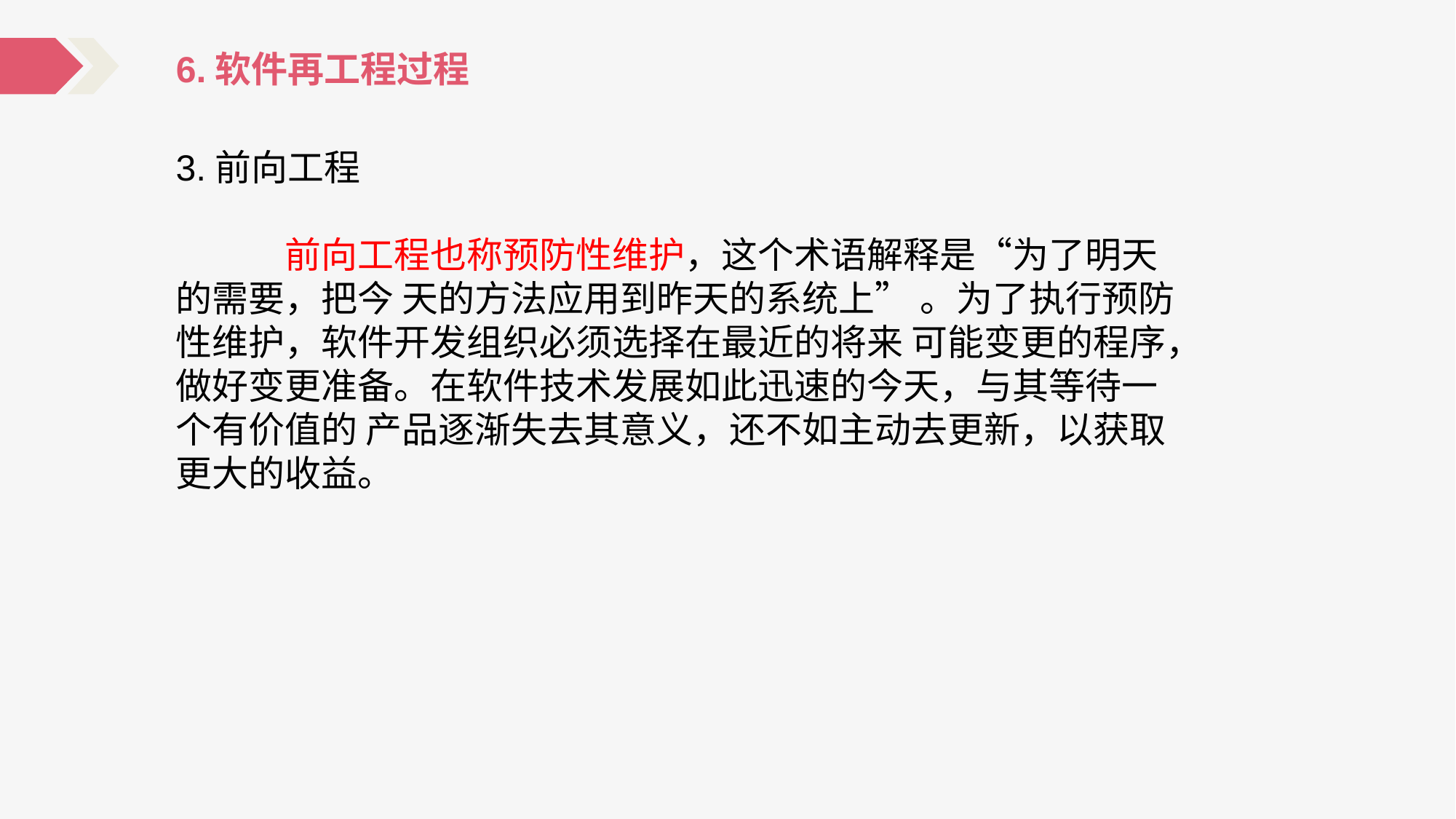

6.软件再工程过程
3.前向工程

	前向工程也称预防性维护，这个术语解释是“为了明天的需要，把今 天的方法应用到昨天的系统上” 。为了执行预防性维护，软件开发组织必须选择在最近的将来 可能变更的程序，做好变更准备。在软件技术发展如此迅速的今天，与其等待一个有价值的 产品逐渐失去其意义，还不如主动去更新，以获取更大的收益。